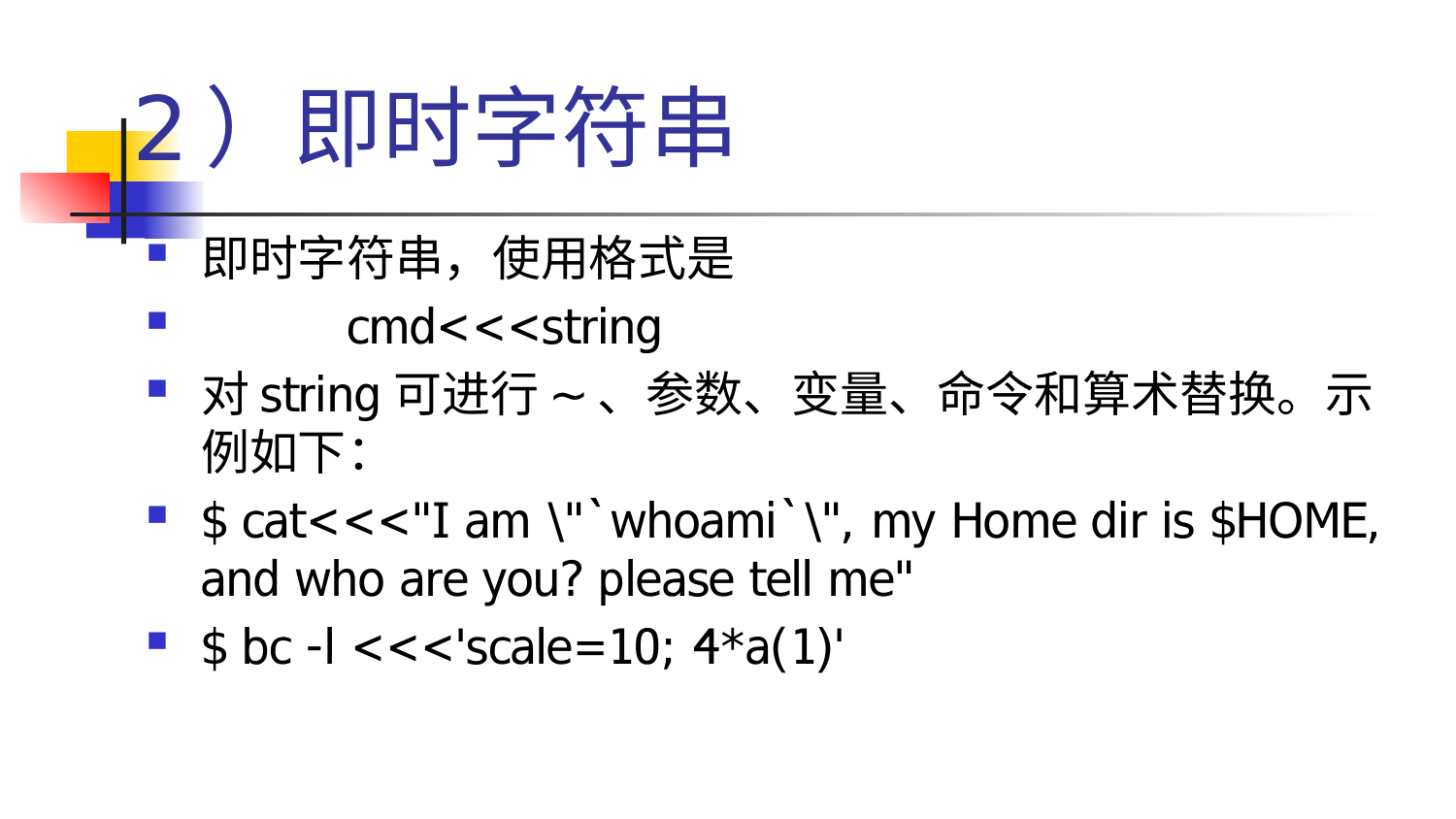

# 2）即时字符串
即时字符串，使用格式是
	cmd<<<string
对string可进行~、参数、变量、命令和算术替换。示例如下：
$ cat<<<"I am \"`whoami`\", my Home dir is $HOME, and who are you? please tell me"
$ bc -l <<<'scale=10; 4*a(1)'